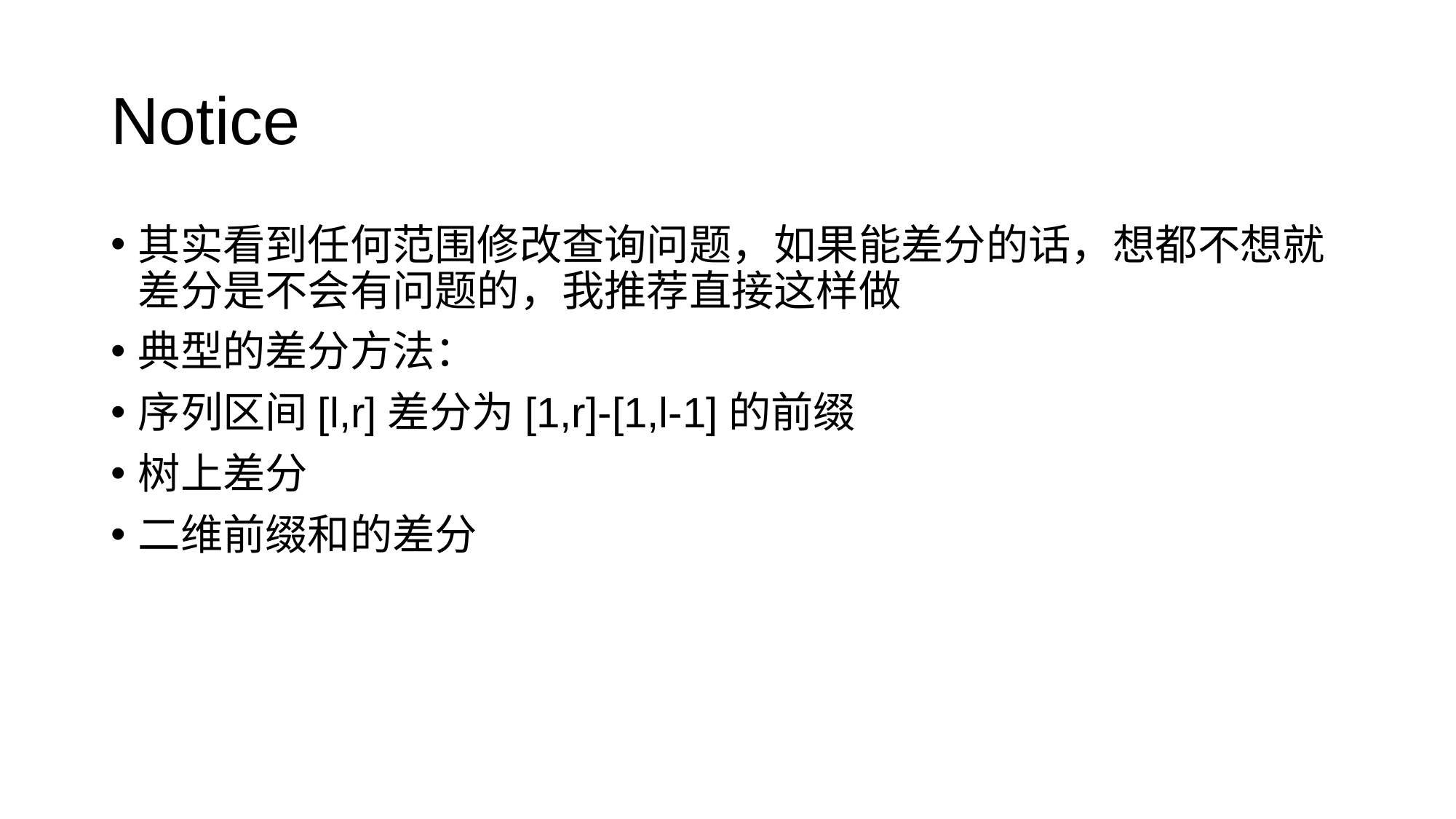

# Notice
其实看到任何范围修改查询问题，如果能差分的话，想都不想就差分是不会有问题的，我推荐直接这样做
典型的差分方法：
序列区间[l,r]差分为[1,r]-[1,l-1]的前缀
树上差分
二维前缀和的差分